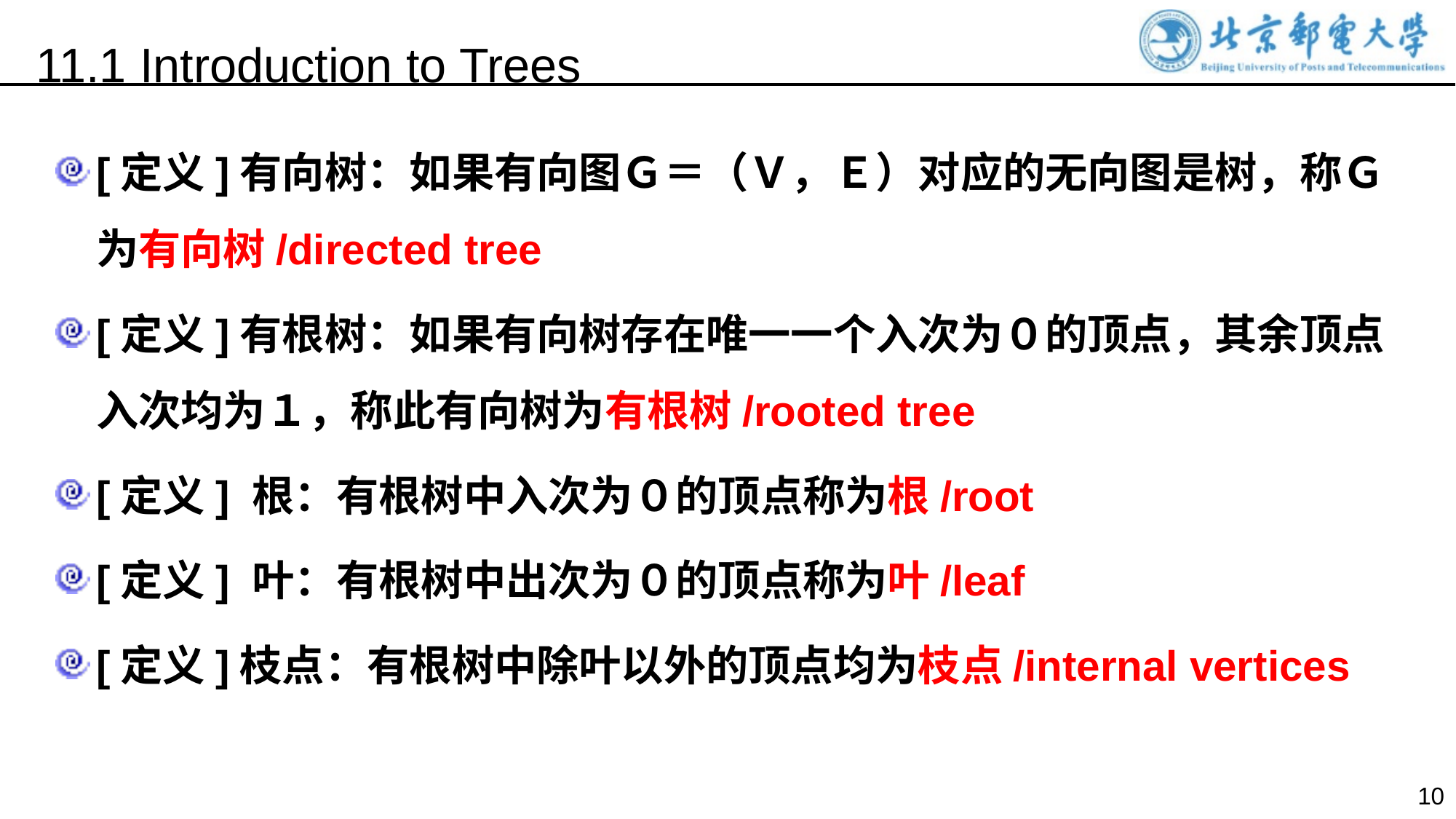

11.1 Introduction to Trees
[定义]有向树：如果有向图Ｇ＝（Ｖ，Ｅ）对应的无向图是树，称Ｇ为有向树/directed tree
[定义]有根树：如果有向树存在唯一一个入次为０的顶点，其余顶点入次均为１，称此有向树为有根树/rooted tree
[定义] 根：有根树中入次为０的顶点称为根/root
[定义] 叶：有根树中出次为０的顶点称为叶/leaf
[定义]枝点：有根树中除叶以外的顶点均为枝点/internal vertices